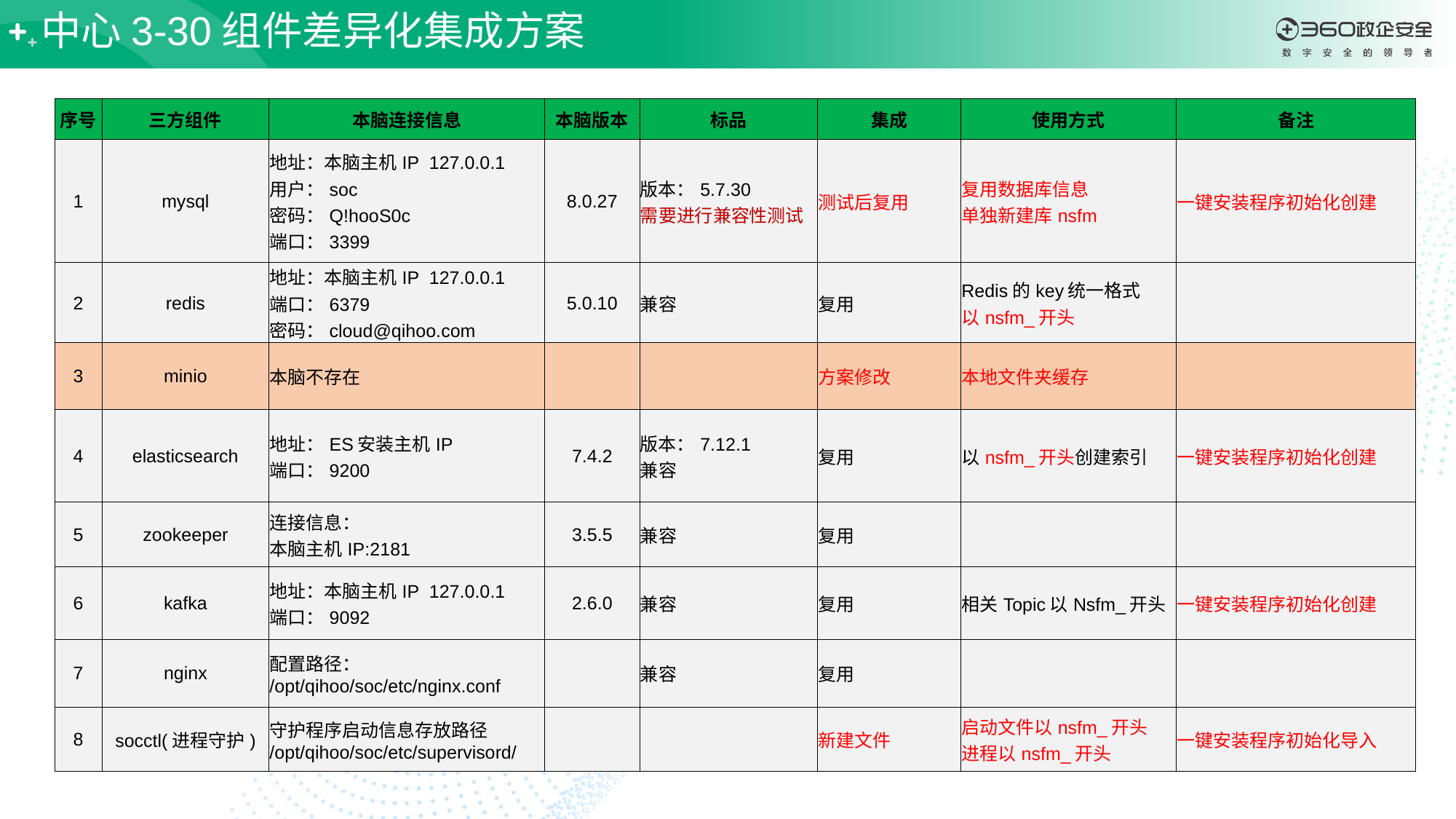

中心3-30组件差异化集成方案
| 序号 | 三方组件 | 本脑连接信息 | 本脑版本 | 标品 | 集成 | 使用方式 | 备注 |
| --- | --- | --- | --- | --- | --- | --- | --- |
| 1 | mysql | 地址：本脑主机IP 127.0.0.1 用户：soc 密码：Q!hooS0c 端口：3399 | 8.0.27 | 版本：5.7.30 需要进行兼容性测试 | 测试后复用 | 复用数据库信息 单独新建库nsfm | 一键安装程序初始化创建 |
| 2 | redis | 地址：本脑主机IP 127.0.0.1 端口：6379 密码：cloud@qihoo.com | 5.0.10 | 兼容 | 复用 | Redis的key统一格式 以nsfm\_开头 |  |
| 3 | minio | 本脑不存在 |  |  | 方案修改 | 本地文件夹缓存 |  |
| 4 | elasticsearch | 地址：ES安装主机IP 端口：9200 | 7.4.2 | 版本：7.12.1 兼容 | 复用 | 以nsfm\_开头创建索引 | 一键安装程序初始化创建 |
| 5 | zookeeper | 连接信息： 本脑主机IP:2181 | 3.5.5 | 兼容 | 复用 |  |  |
| 6 | kafka | 地址：本脑主机IP 127.0.0.1 端口：9092 | 2.6.0 | 兼容 | 复用 | 相关Topic以Nsfm\_开头 | 一键安装程序初始化创建 |
| 7 | nginx | 配置路径： /opt/qihoo/soc/etc/nginx.conf |  | 兼容 | 复用 |  |  |
| 8 | socctl(进程守护) | 守护程序启动信息存放路径 /opt/qihoo/soc/etc/supervisord/ |  |  | 新建文件 | 启动文件以nsfm\_开头 进程以nsfm\_开头 | 一键安装程序初始化导入 |